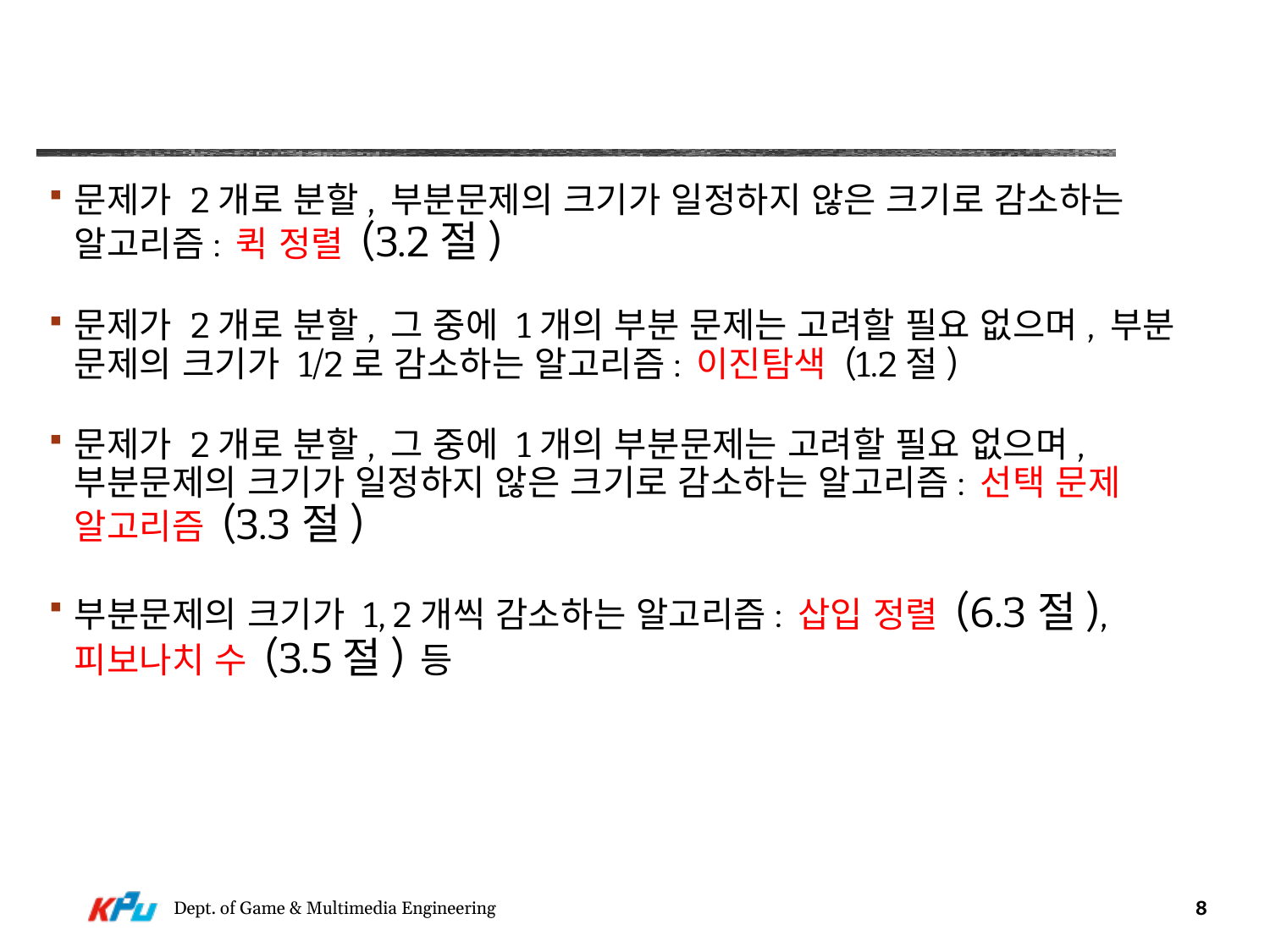

#
문제가 2개로 분할, 부분문제의 크기가 일정하지 않은 크기로 감소하는 알고리즘: 퀵 정렬 (3.2절)
문제가 2개로 분할, 그 중에 1개의 부분 문제는 고려할 필요 없으며, 부분 문제의 크기가 1/2로 감소하는 알고리즘: 이진탐색 (1.2절)
문제가 2개로 분할, 그 중에 1개의 부분문제는 고려할 필요 없으며, 부분문제의 크기가 일정하지 않은 크기로 감소하는 알고리즘: 선택 문제 알고리즘 (3.3절)
부분문제의 크기가 1, 2개씩 감소하는 알고리즘: 삽입 정렬 (6.3절), 피보나치 수 (3.5절) 등
Dept. of Game & Multimedia Engineering
8